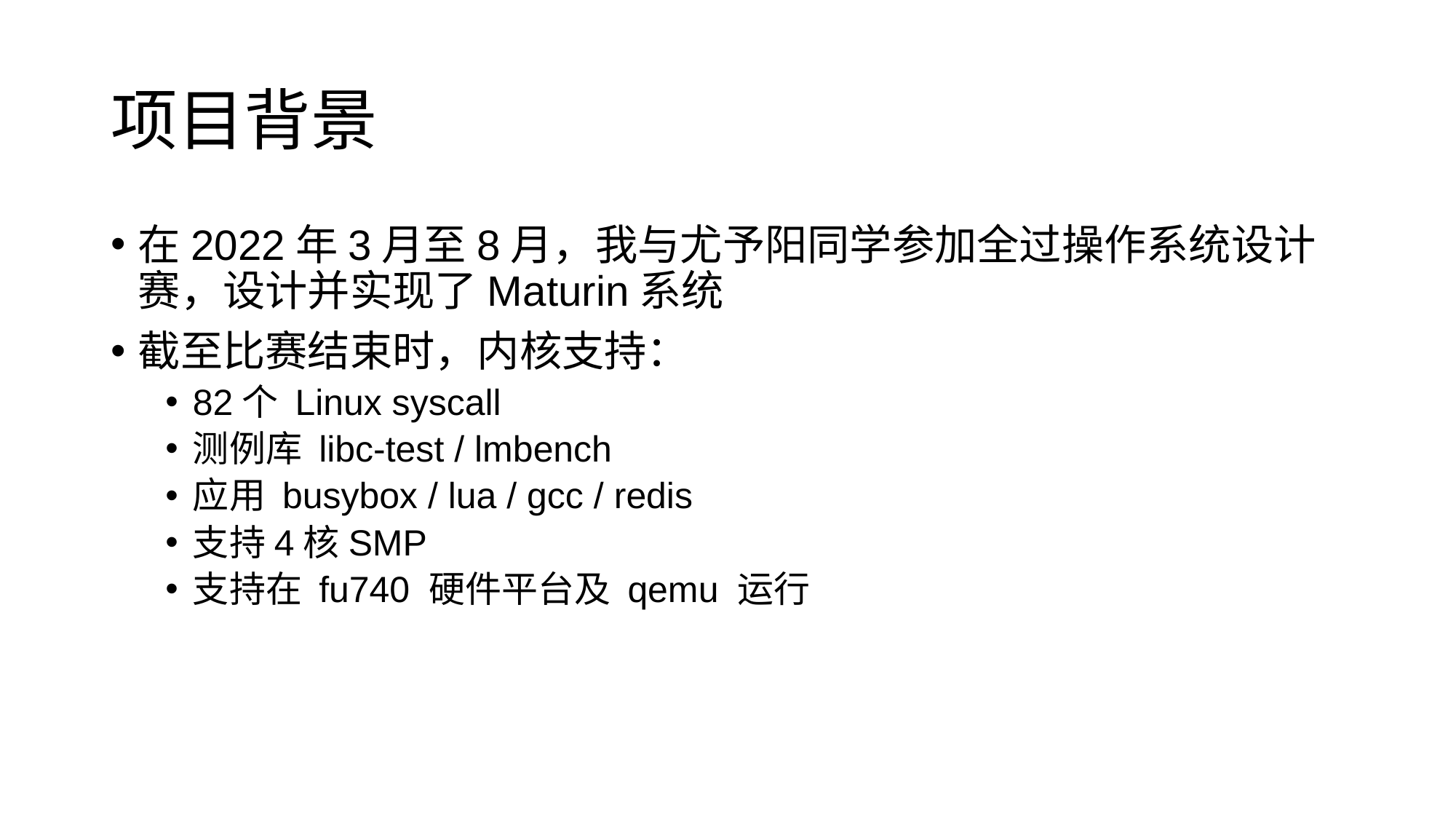

# 项目背景
在2022年3月至8月，我与尤予阳同学参加全过操作系统设计赛，设计并实现了Maturin系统
截至比赛结束时，内核支持：
82个 Linux syscall
测例库 libc-test / lmbench
应用 busybox / lua / gcc / redis
支持4核SMP
支持在 fu740 硬件平台及 qemu 运行